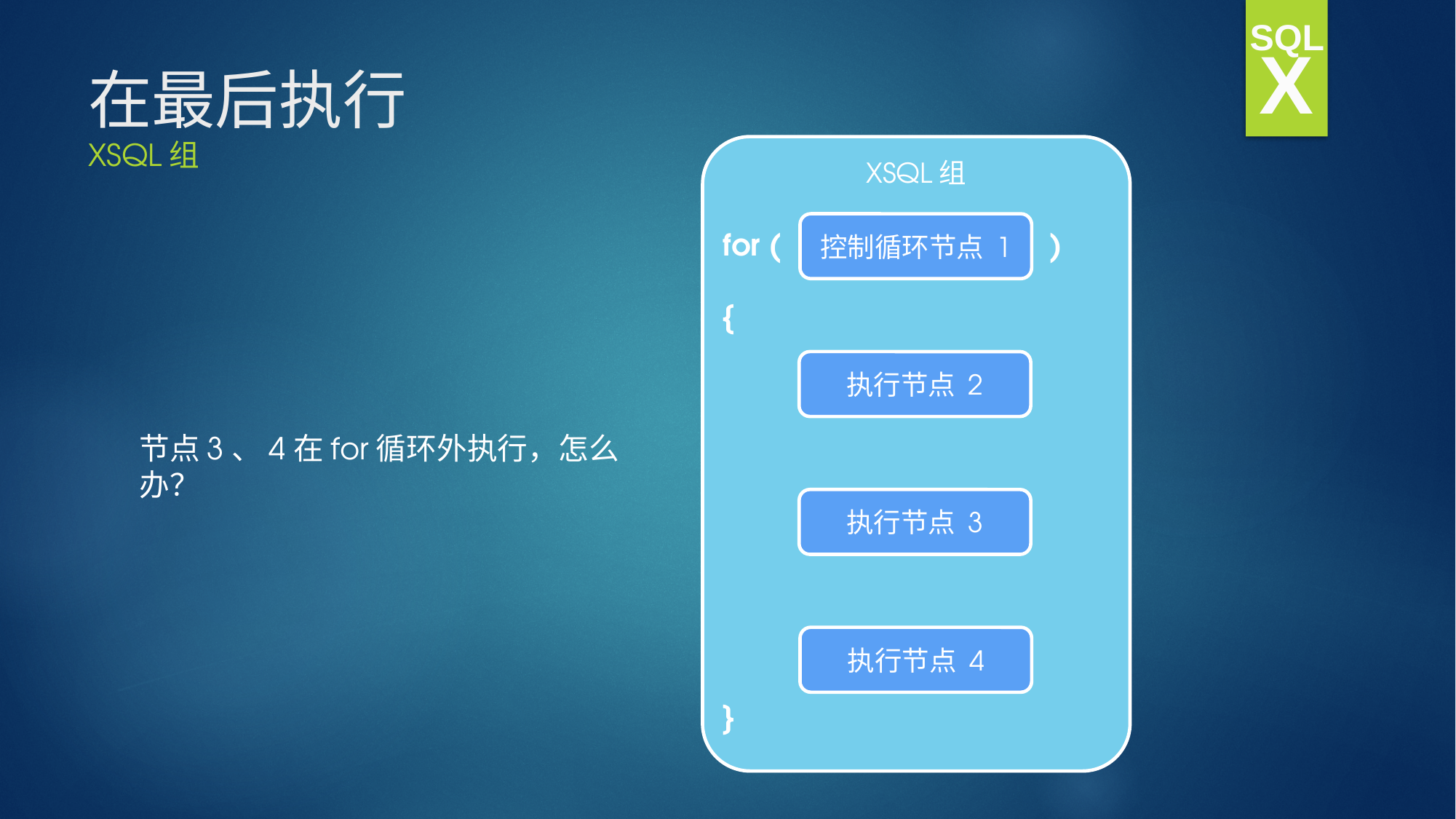

SQL
X
# 在最后执行 XSQL组
XSQL组
控制循环节点 1
for (
)
{
}
执行节点 2
节点3、4在for循环外执行，怎么办？
执行节点 3
执行节点 4